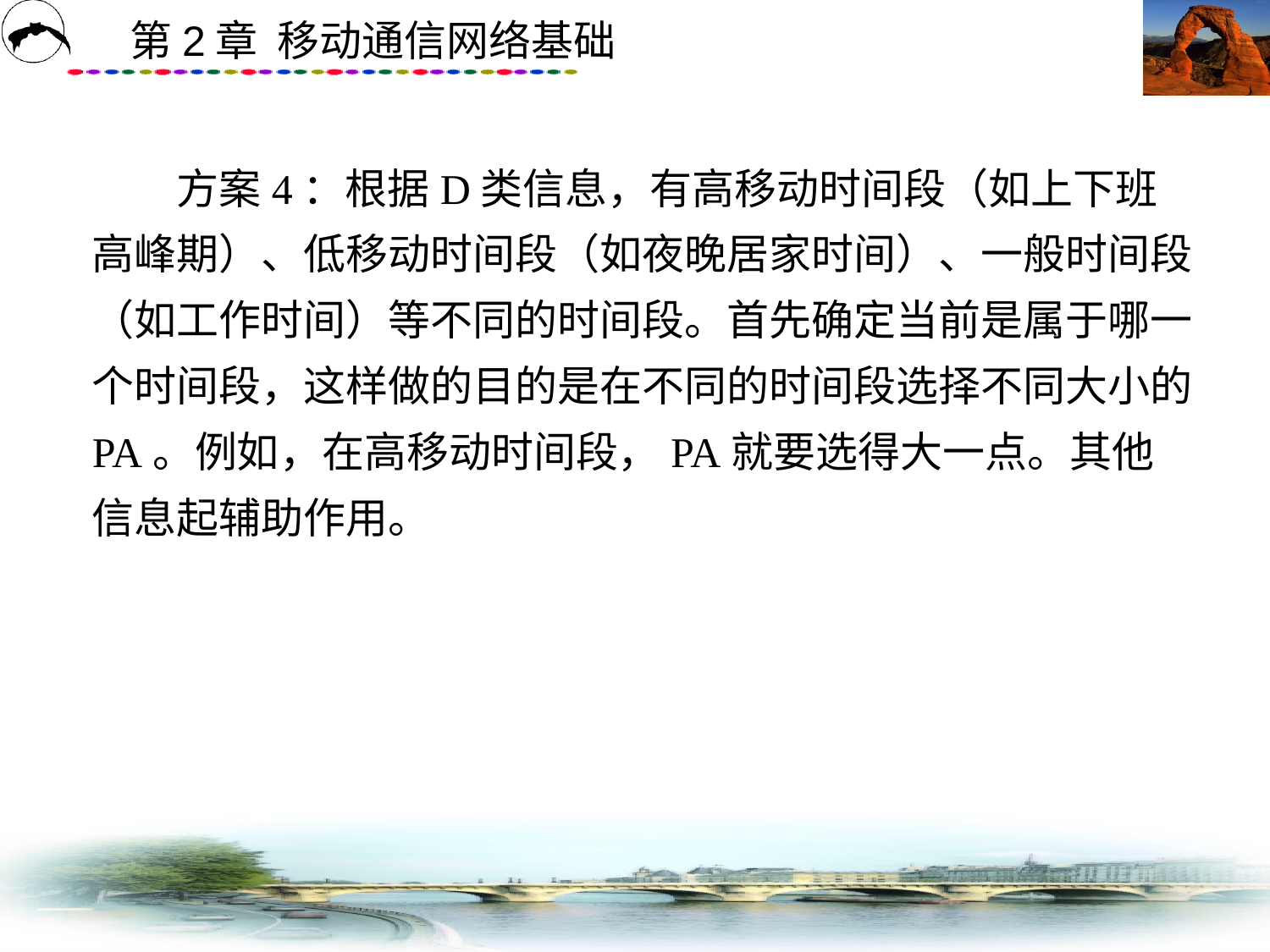

# 方案4：根据D类信息，有高移动时间段（如上下班高峰期）、低移动时间段（如夜晚居家时间）、一般时间段（如工作时间）等不同的时间段。首先确定当前是属于哪一个时间段，这样做的目的是在不同的时间段选择不同大小的PA。例如，在高移动时间段，PA就要选得大一点。其他信息起辅助作用。